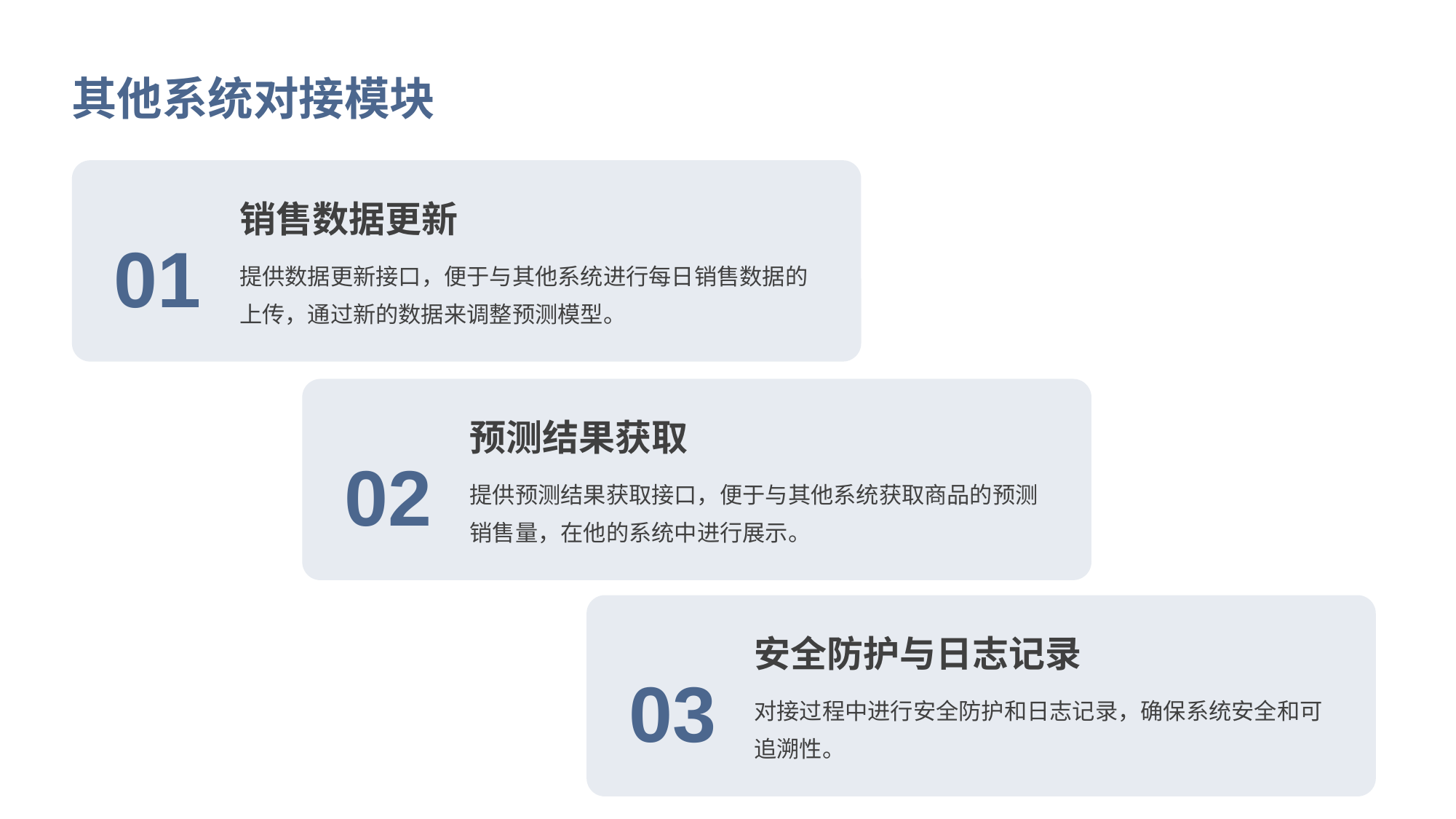

其他系统对接模块

销售数据更新
01
提供数据更新接口，便于与其他系统进行每日销售数据的上传，通过新的数据来调整预测模型。

预测结果获取
02
提供预测结果获取接口，便于与其他系统获取商品的预测销售量，在他的系统中进行展示。

安全防护与日志记录
03
对接过程中进行安全防护和日志记录，确保系统安全和可追溯性。